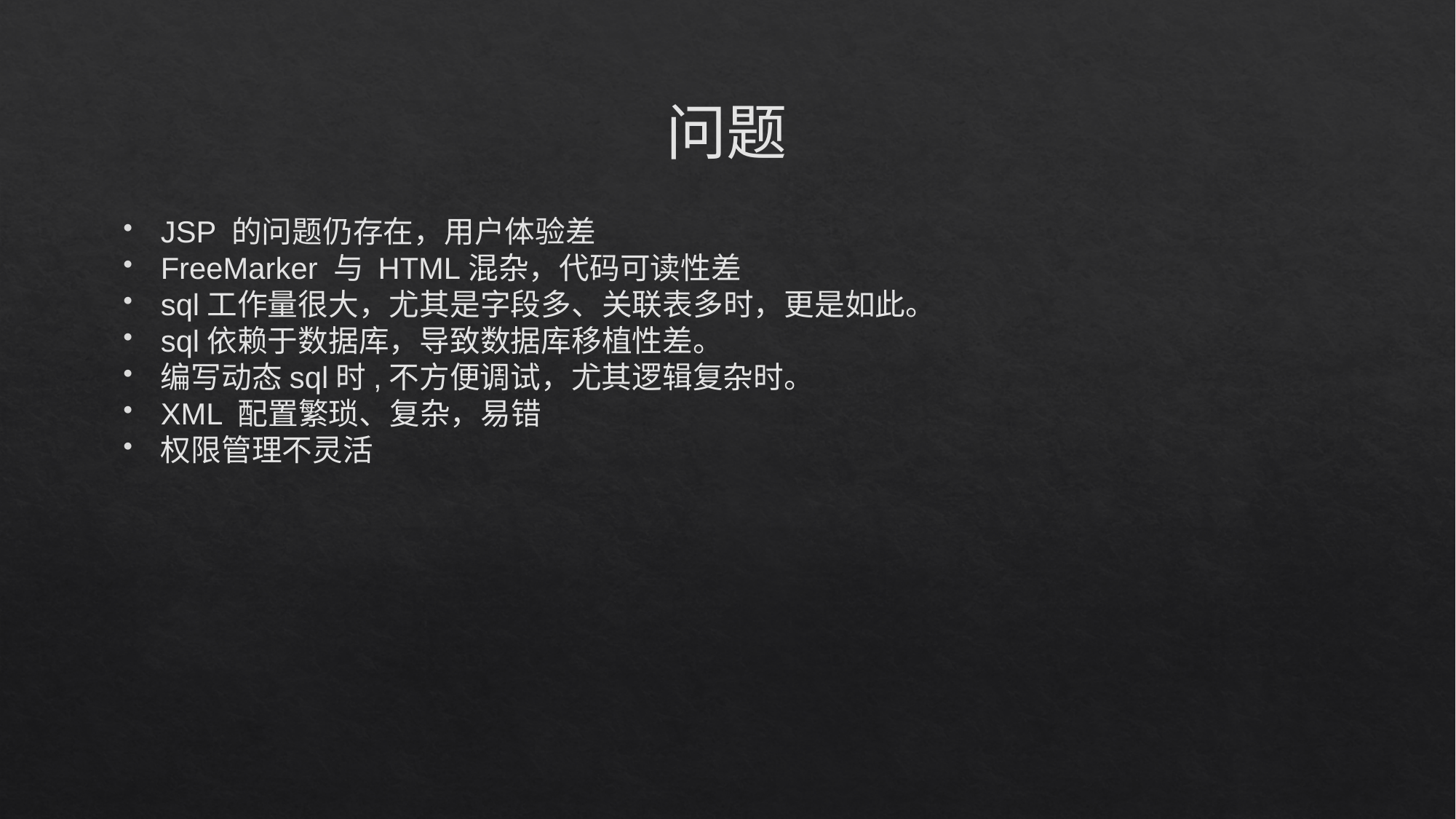

问题
JSP 的问题仍存在，用户体验差
FreeMarker 与 HTML混杂，代码可读性差
sql工作量很大，尤其是字段多、关联表多时，更是如此。
sql依赖于数据库，导致数据库移植性差。
编写动态sql时,不方便调试，尤其逻辑复杂时。
XML 配置繁琐、复杂，易错
权限管理不灵活